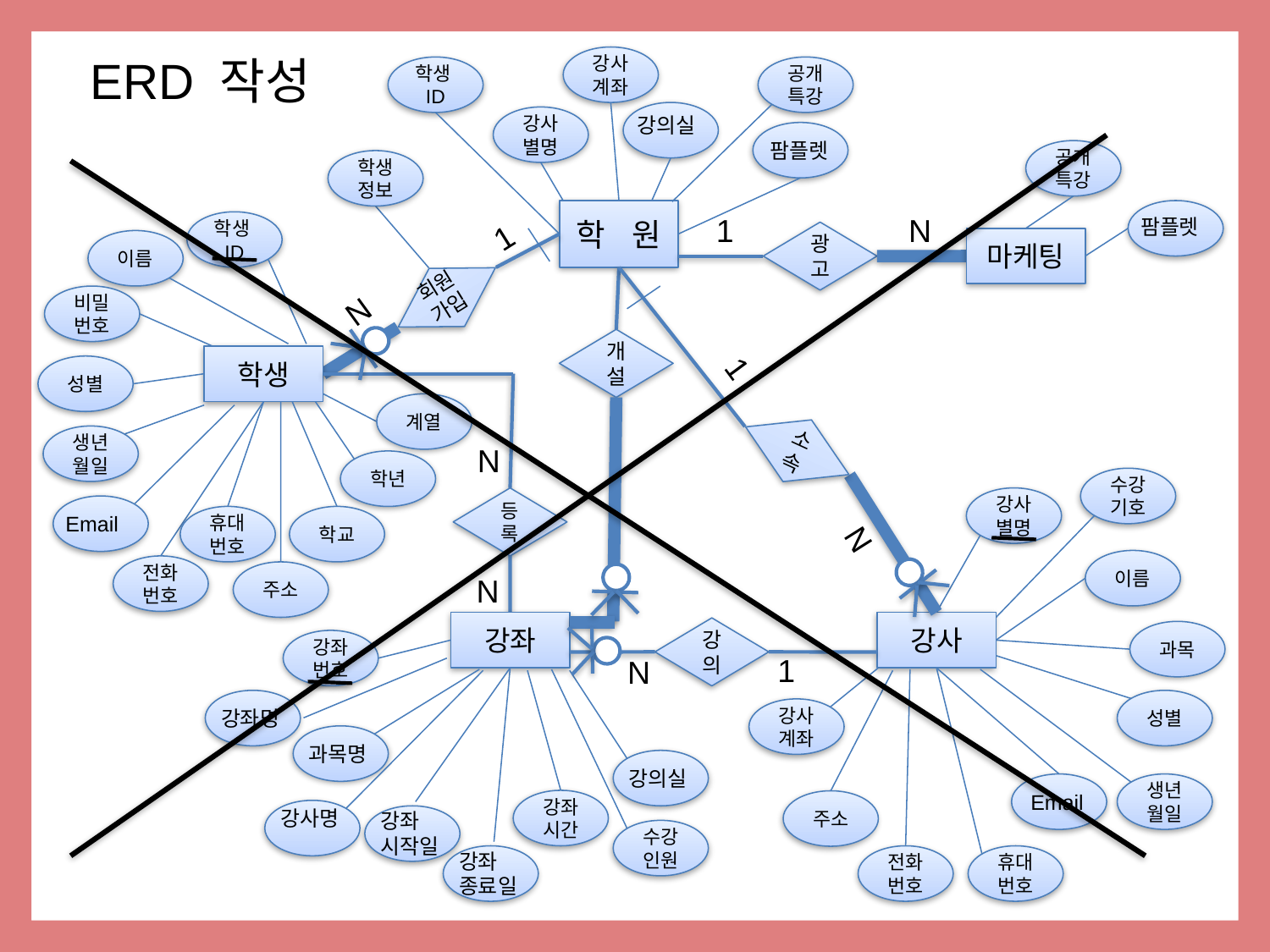

ERD 작성
강사 계좌
학생ID
공개특강

강의실
강사 별명

팜플렛
공개특강
학생정보
학   원

1
N
팜플렛
1
학생ID
광고
마케팅
이름
회원
가입

N
비밀번호

개설
학생
1
성별
계열
소속
생년월일
N
학년
수강기호
등록
강사별명

Email
휴대번호
학교
N
이름
전화번호

주소
N

강좌
강사
강의
과목

강좌번호
1
N

성별
강좌명
강사 계좌

과목명

강의실

생년월일
Email
강좌시간
주소
강사명

강좌 시작일

수강인원
강좌 종료일

전화번호
휴대번호